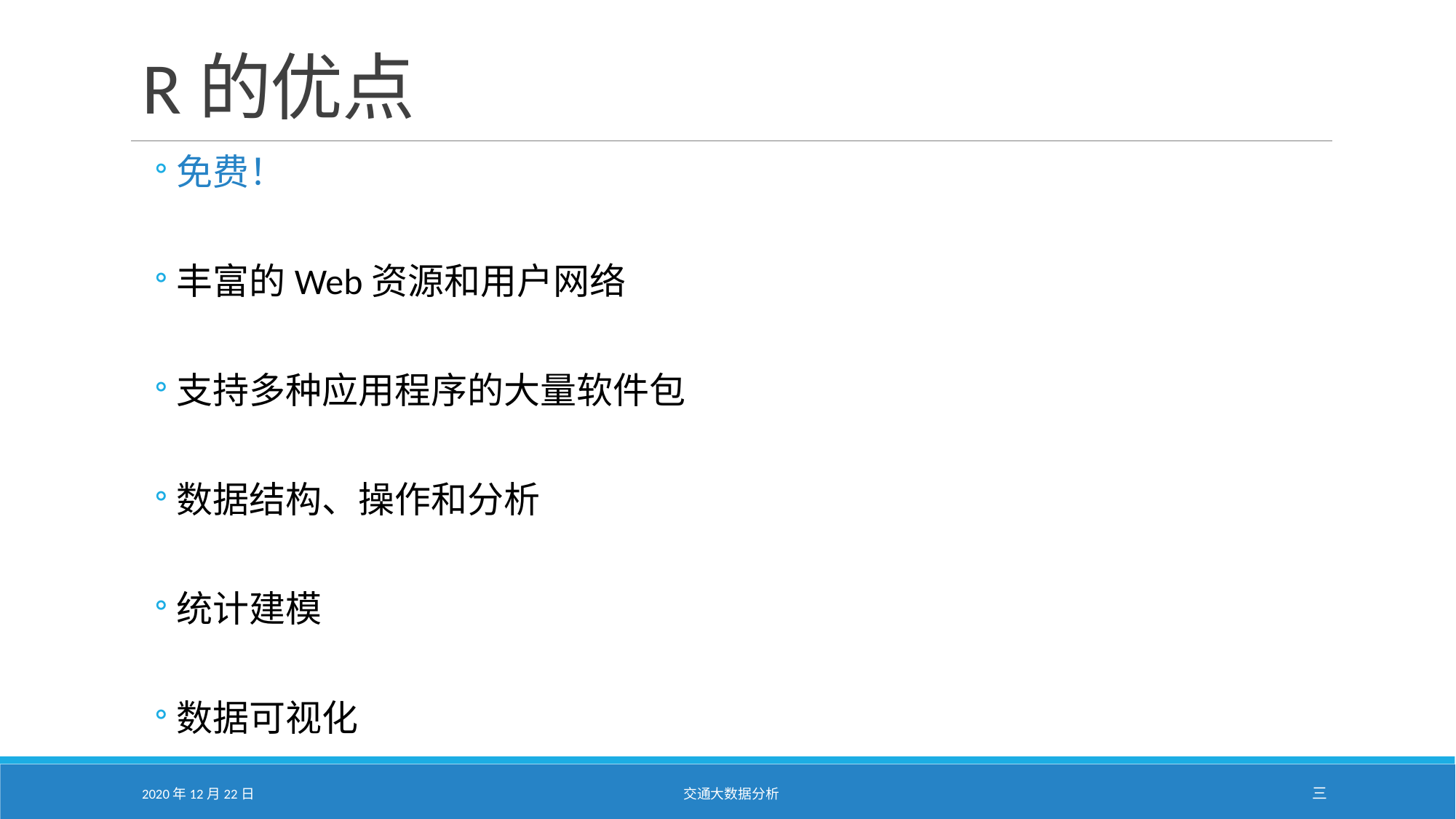

# R的优点
免费！

丰富的Web资源和用户网络

支持多种应用程序的大量软件包

数据结构、操作和分析

统计建模

数据可视化
2020年12月22日
交通大数据分析
三